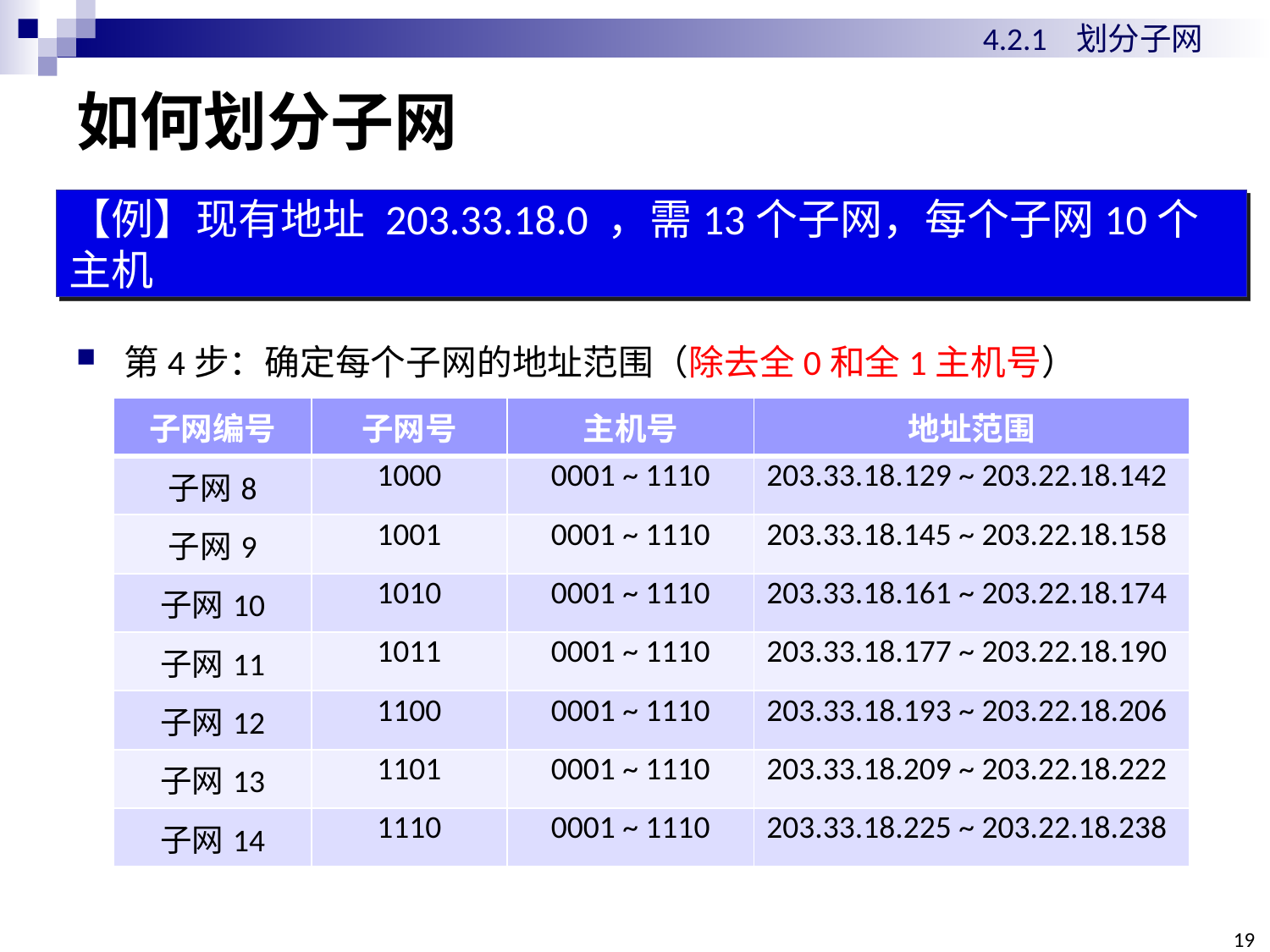

4.2.1   划分子网
# 如何划分子网
【例】现有地址 203.33.18.0 ，需13个子网，每个子网10个主机
第4步：确定每个子网的地址范围（除去全0和全1主机号）

| 子网编号 | 子网号 | 主机号 | 地址范围 |
| --- | --- | --- | --- |
| 子网8 | 1000 | 0001 ~ 1110 | 203.33.18.129 ~ 203.22.18.142 |
| 子网9 | 1001 | 0001 ~ 1110 | 203.33.18.145 ~ 203.22.18.158 |
| 子网10 | 1010 | 0001 ~ 1110 | 203.33.18.161 ~ 203.22.18.174 |
| 子网11 | 1011 | 0001 ~ 1110 | 203.33.18.177 ~ 203.22.18.190 |
| 子网12 | 1100 | 0001 ~ 1110 | 203.33.18.193 ~ 203.22.18.206 |
| 子网13 | 1101 | 0001 ~ 1110 | 203.33.18.209 ~ 203.22.18.222 |
| 子网14 | 1110 | 0001 ~ 1110 | 203.33.18.225 ~ 203.22.18.238 |
19